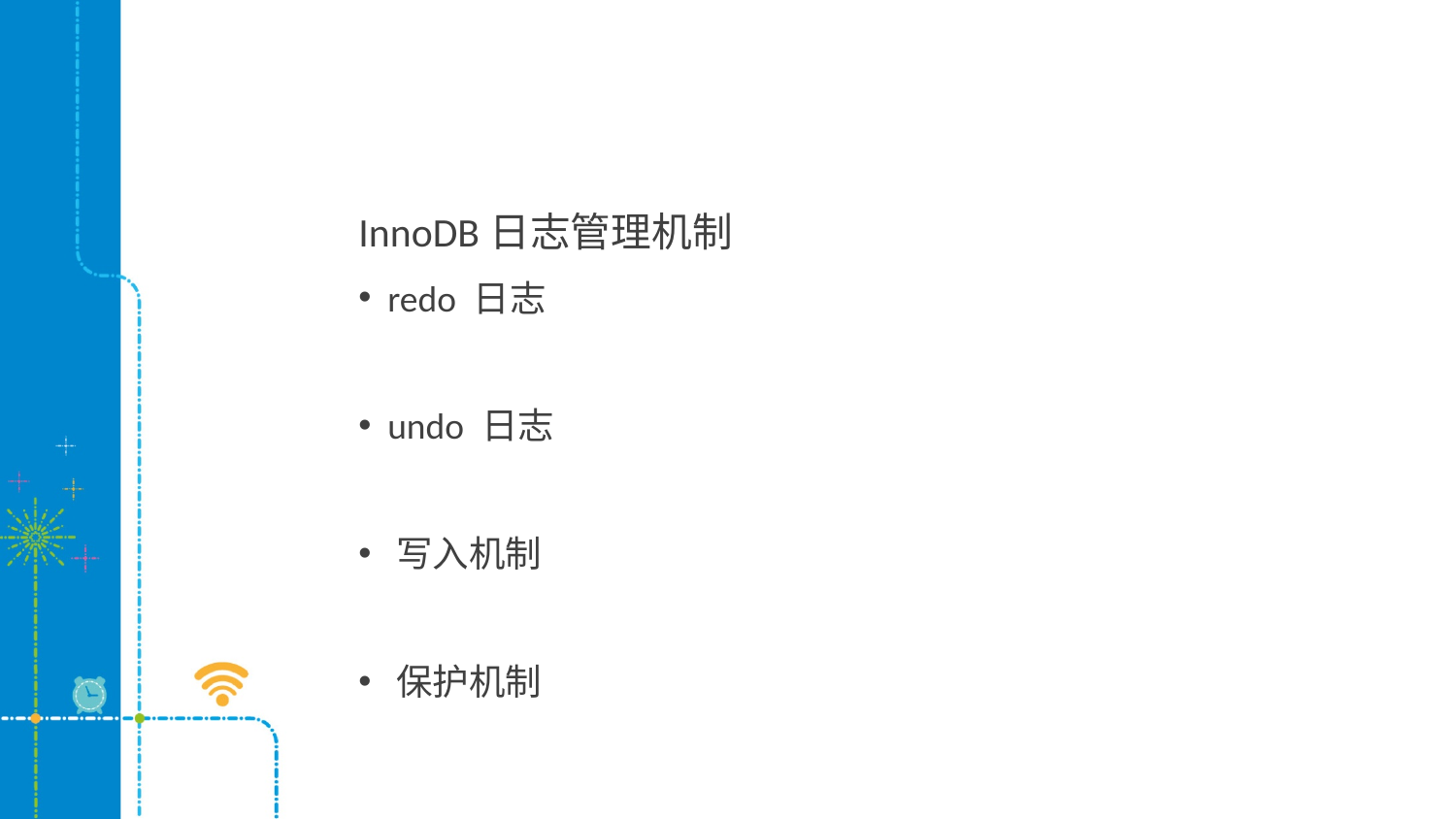

#
InnoDB日志管理机制
  redo 日志

  undo 日志

  写入机制

  保护机制